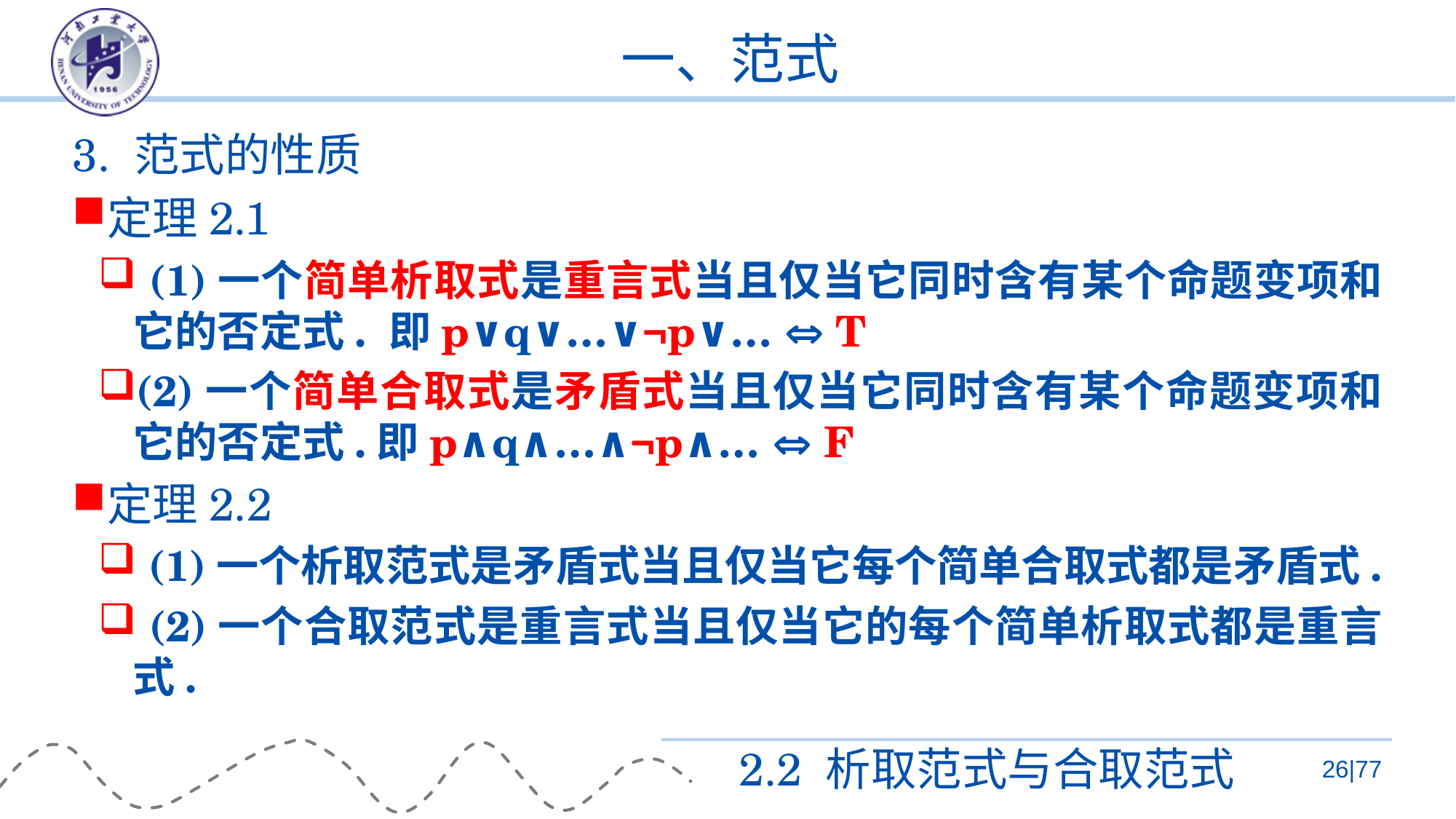

# 一、范式
3. 范式的性质
定理2.1
 (1)一个简单析取式是重言式当且仅当它同时含有某个命题变项和它的否定式. 即p∨q∨…∨¬p∨… ⇔ T
(2)一个简单合取式是矛盾式当且仅当它同时含有某个命题变项和它的否定式.即p∧q∧…∧¬p∧… ⇔ F
定理2.2
 (1)一个析取范式是矛盾式当且仅当它每个简单合取式都是矛盾式.
 (2)一个合取范式是重言式当且仅当它的每个简单析取式都是重言式.
2.2 析取范式与合取范式
26|77